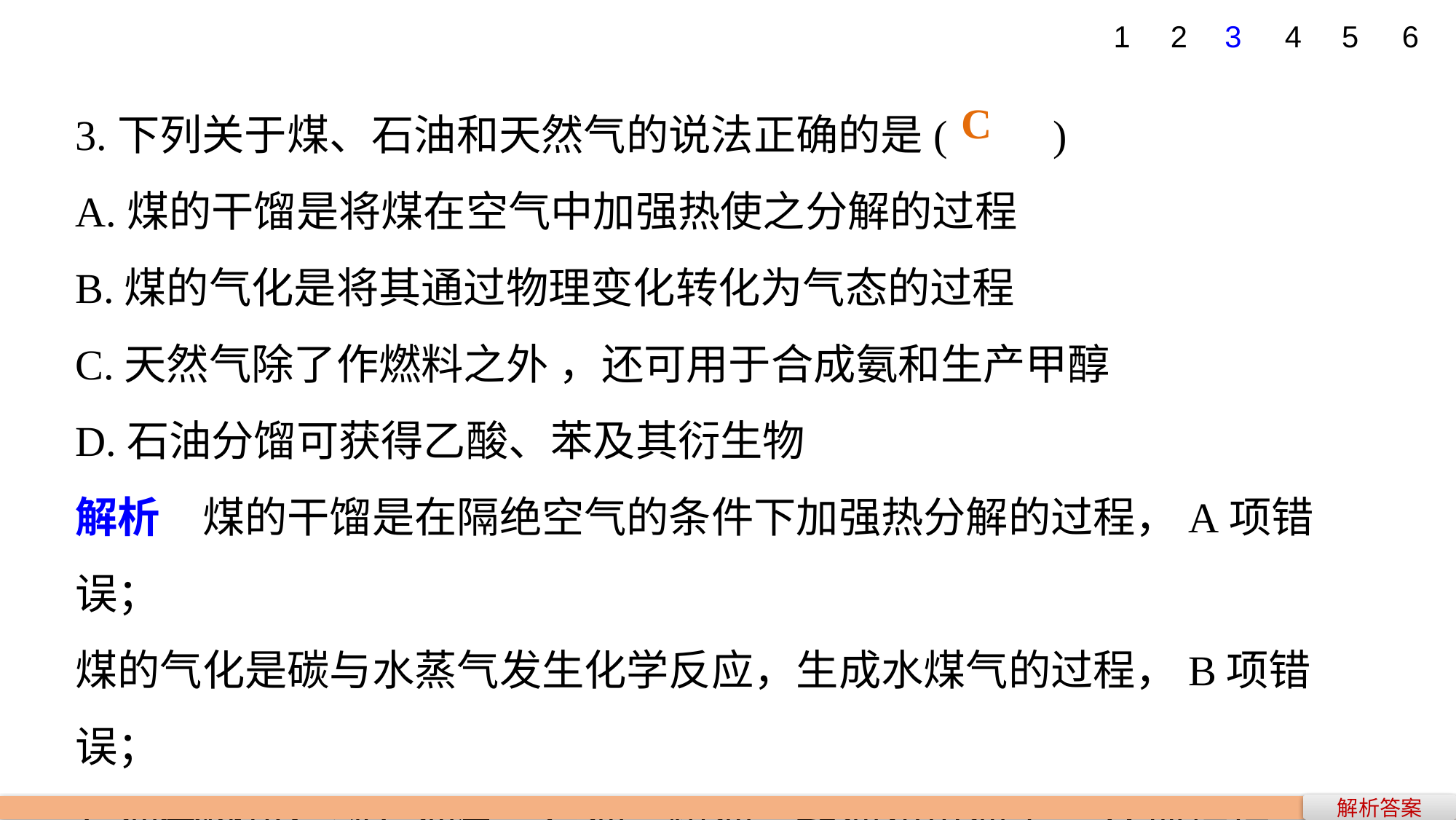

1
2
3
4
5
6
3.下列关于煤、石油和天然气的说法正确的是(　　)
A.煤的干馏是将煤在空气中加强热使之分解的过程
B.煤的气化是将其通过物理变化转化为气态的过程
C.天然气除了作燃料之外 ，还可用于合成氨和生产甲醇
D.石油分馏可获得乙酸、苯及其衍生物
解析　煤的干馏是在隔绝空气的条件下加强热分解的过程，A项错误；
煤的气化是碳与水蒸气发生化学反应，生成水煤气的过程，B项错误；
石油分馏可得到石油气、汽油、煤油、柴油和重油等，D项错误。
C
解析答案